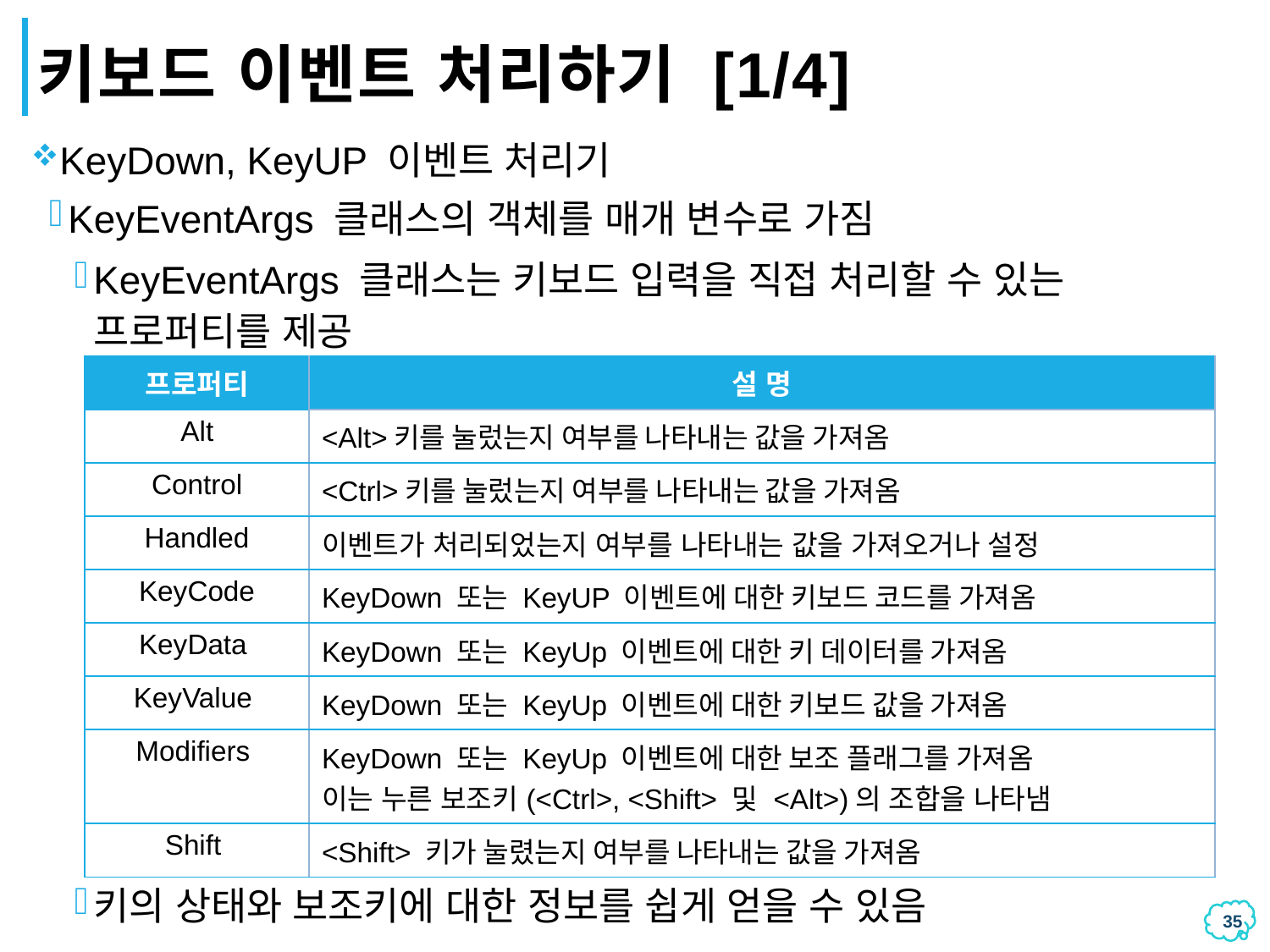

# 키보드 이벤트 처리하기 [1/4]
KeyDown, KeyUP 이벤트 처리기
KeyEventArgs 클래스의 객체를 매개 변수로 가짐
KeyEventArgs 클래스는 키보드 입력을 직접 처리할 수 있는 프로퍼티를 제공

키의 상태와 보조키에 대한 정보를 쉽게 얻을 수 있음
| 프로퍼티 | 설 명 |
| --- | --- |
| Alt | <Alt>키를 눌렀는지 여부를 나타내는 값을 가져옴 |
| Control | <Ctrl>키를 눌렀는지 여부를 나타내는 값을 가져옴 |
| Handled | 이벤트가 처리되었는지 여부를 나타내는 값을 가져오거나 설정 |
| KeyCode | KeyDown 또는 KeyUP 이벤트에 대한 키보드 코드를 가져옴 |
| KeyData | KeyDown 또는 KeyUp 이벤트에 대한 키 데이터를 가져옴 |
| KeyValue | KeyDown 또는 KeyUp 이벤트에 대한 키보드 값을 가져옴 |
| Modifiers | KeyDown 또는 KeyUp 이벤트에 대한 보조 플래그를 가져옴 이는 누른 보조키(<Ctrl>, <Shift> 및 <Alt>)의 조합을 나타냄 |
| Shift | <Shift> 키가 눌렸는지 여부를 나타내는 값을 가져옴 |
35